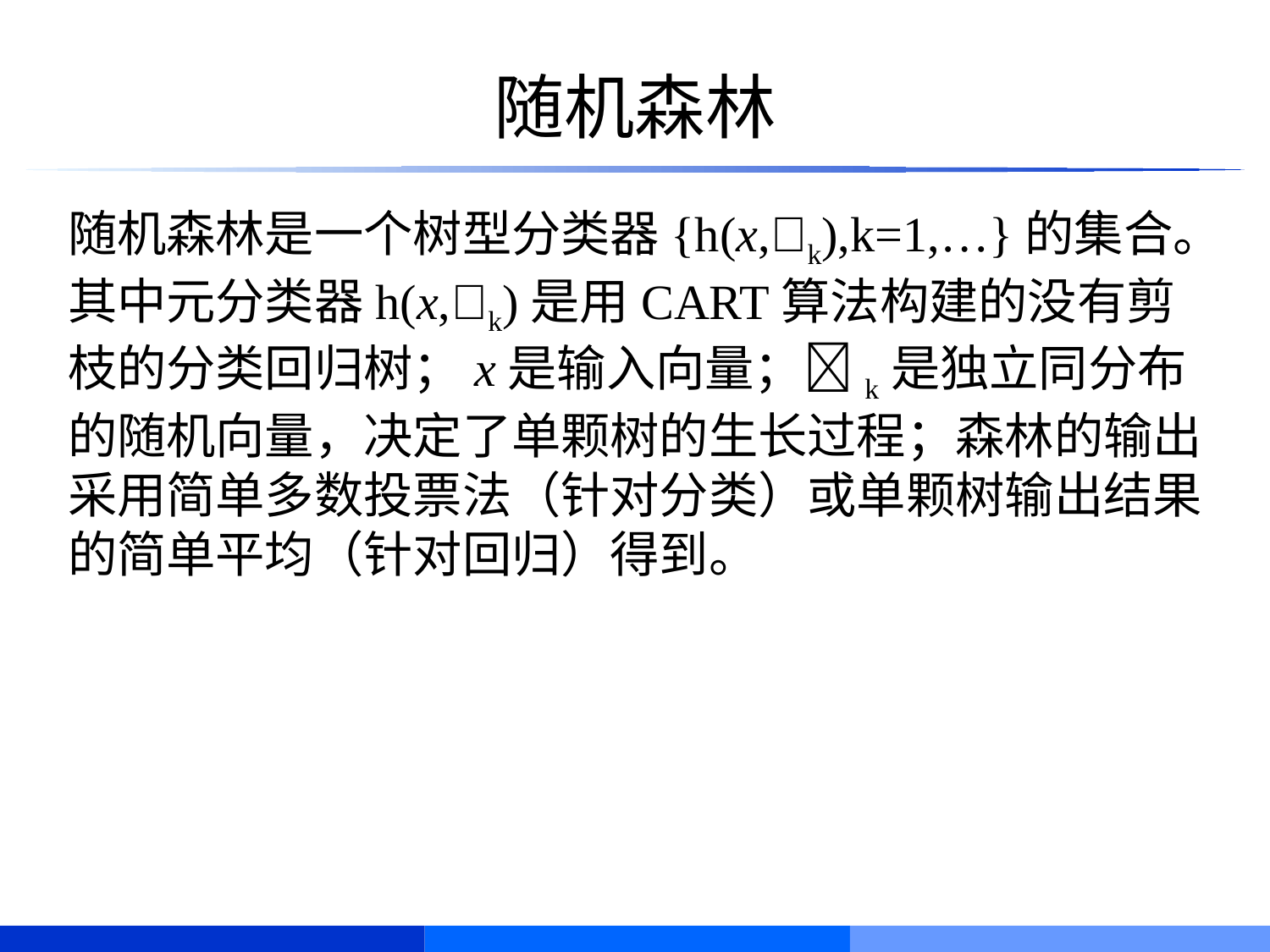

# 随机森林
随机森林是一个树型分类器{h(x,βk),k=1,…}的集合。其中元分类器h(x,βk)是用CART算法构建的没有剪枝的分类回归树；x是输入向量；βk是独立同分布的随机向量，决定了单颗树的生长过程；森林的输出采用简单多数投票法（针对分类）或单颗树输出结果的简单平均（针对回归）得到。